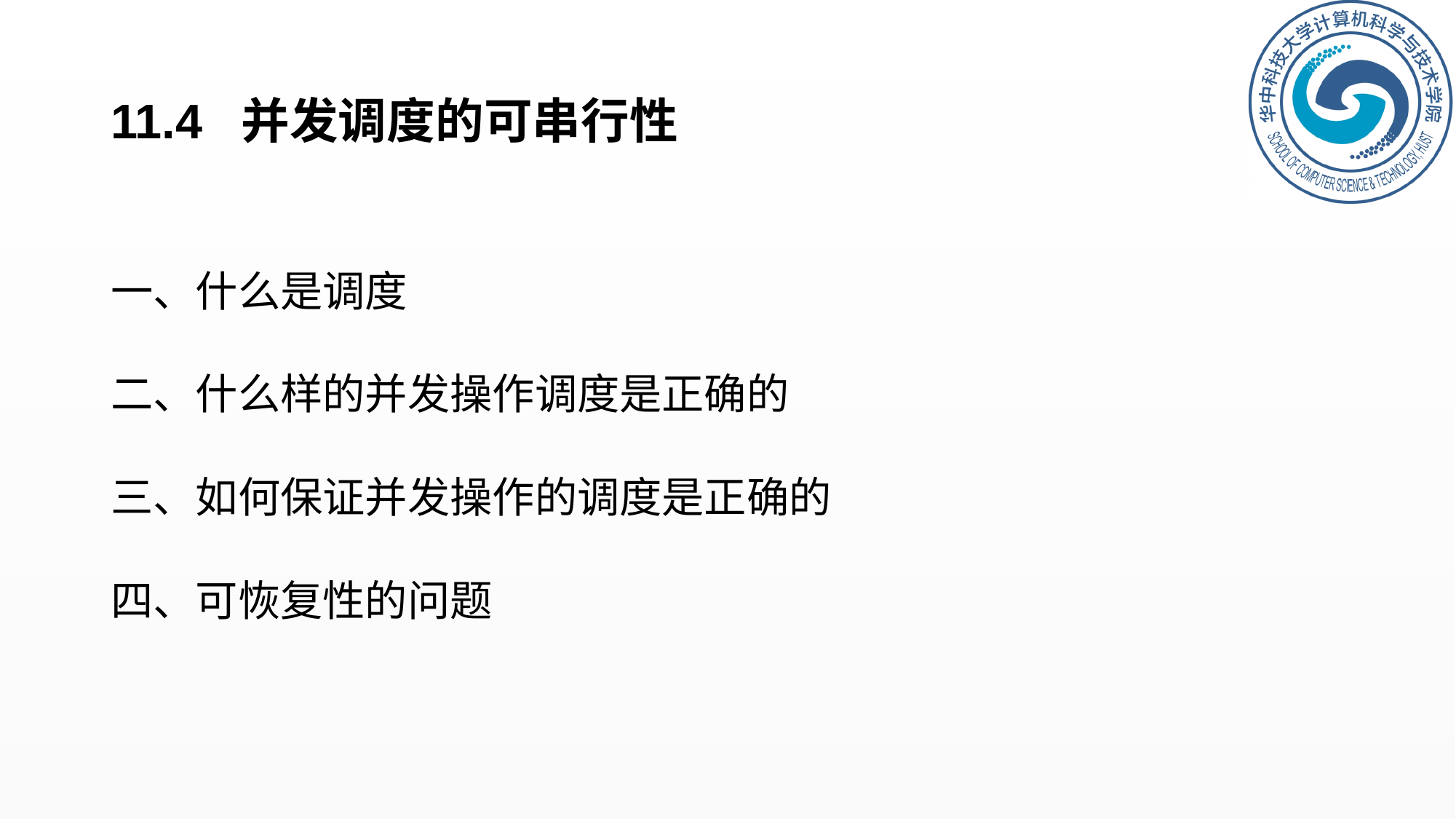

# 11.4  并发调度的可串行性
一、什么是调度
二、什么样的并发操作调度是正确的
三、如何保证并发操作的调度是正确的
四、可恢复性的问题